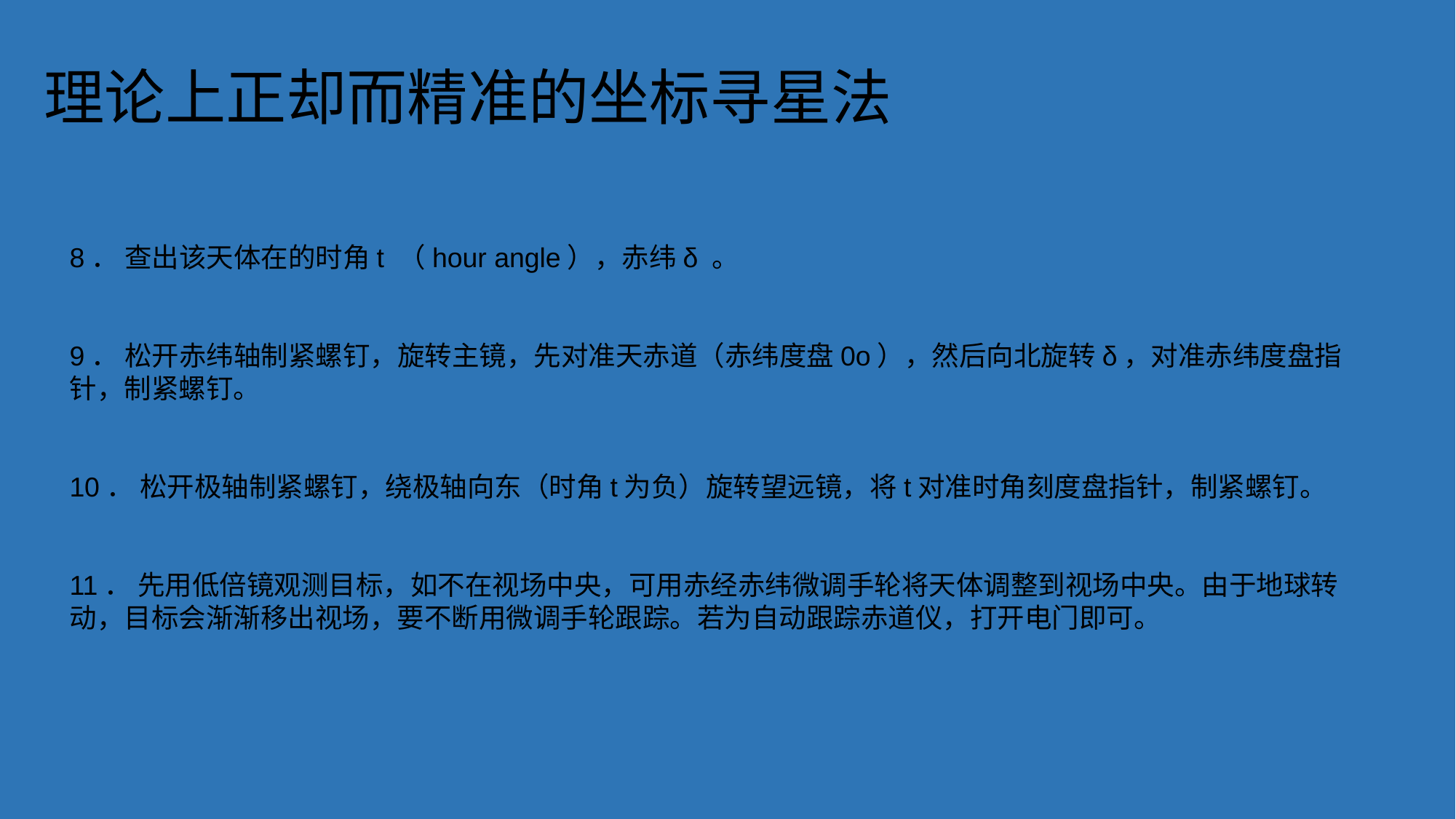

理论上正却而精准的坐标寻星法
8． 查出该天体在的时角t （hour angle），赤纬δ 。

9． 松开赤纬轴制紧螺钉，旋转主镜，先对准天赤道（赤纬度盘0o），然后向北旋转δ，对准赤纬度盘指针，制紧螺钉。

10． 松开极轴制紧螺钉，绕极轴向东（时角t为负）旋转望远镜，将t对准时角刻度盘指针，制紧螺钉。

11． 先用低倍镜观测目标，如不在视场中央，可用赤经赤纬微调手轮将天体调整到视场中央。由于地球转动，目标会渐渐移出视场，要不断用微调手轮跟踪。若为自动跟踪赤道仪，打开电门即可。